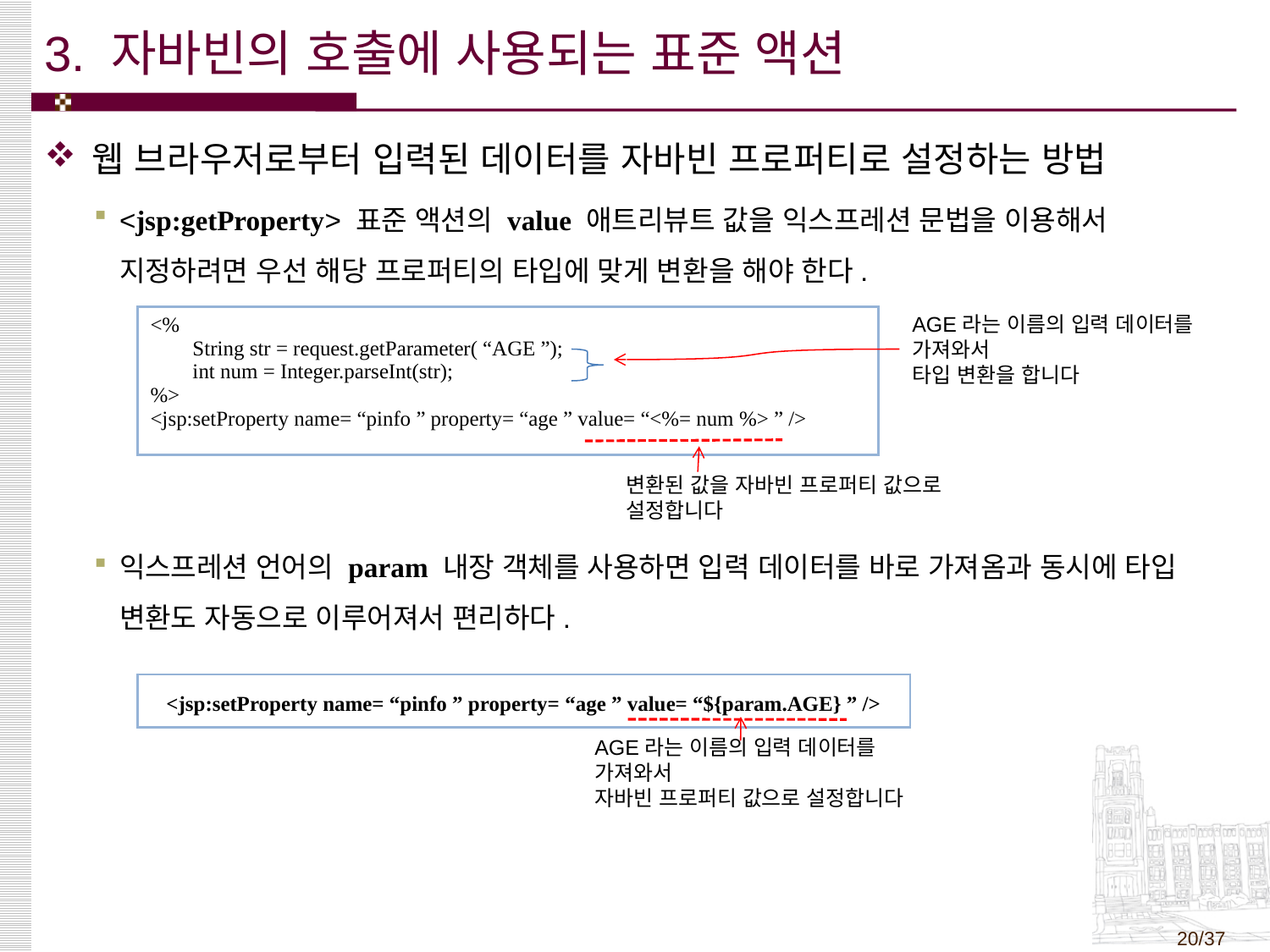

# 3. 자바빈의 호출에 사용되는 표준 액션
웹 브라우저로부터 입력된 데이터를 자바빈 프로퍼티로 설정하는 방법
<jsp:getProperty> 표준 액션의 value 애트리뷰트 값을 익스프레션 문법을 이용해서 지정하려면 우선 해당 프로퍼티의 타입에 맞게 변환을 해야 한다.

익스프레션 언어의 param 내장 객체를 사용하면 입력 데이터를 바로 가져옴과 동시에 타입 변환도 자동으로 이루어져서 편리하다.

| <% String str = request.getParameter( “AGE ”); int num = Integer.parseInt(str); %> <jsp:setProperty name= “pinfo ” property= “age ” value= “<%= num %> ” /> |
| --- |
AGE라는 이름의 입력 데이터를 가져와서
타입 변환을 합니다

변환된 값을 자바빈 프로퍼티 값으로 설정합니다
| <jsp:setProperty name= “pinfo ” property= “age ” value= “${param.AGE} ” /> |
| --- |
AGE라는 이름의 입력 데이터를 가져와서
자바빈 프로퍼티 값으로 설정합니다